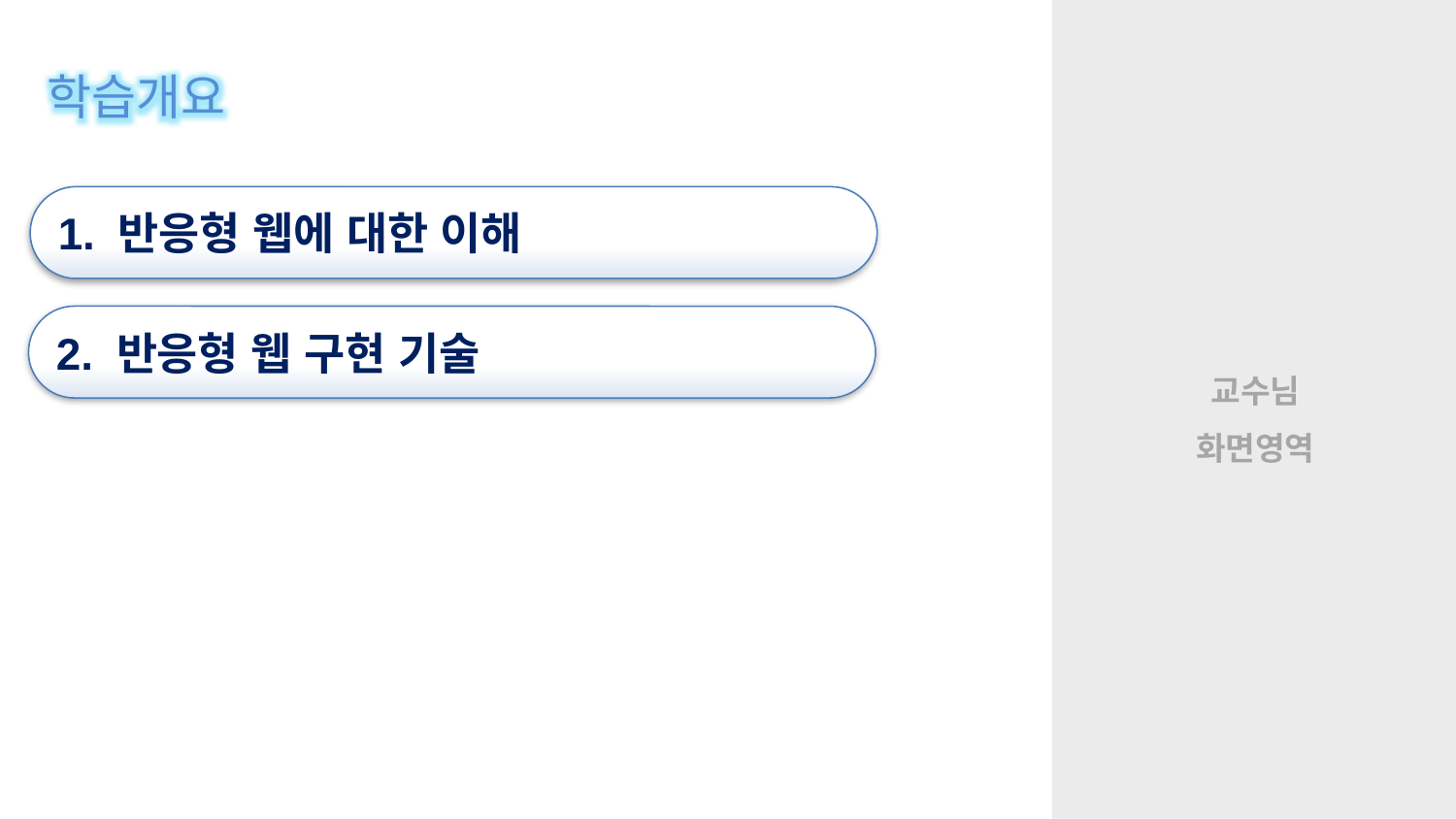

학습개요
1. 반응형 웹에 대한 이해
2. 반응형 웹 구현 기술